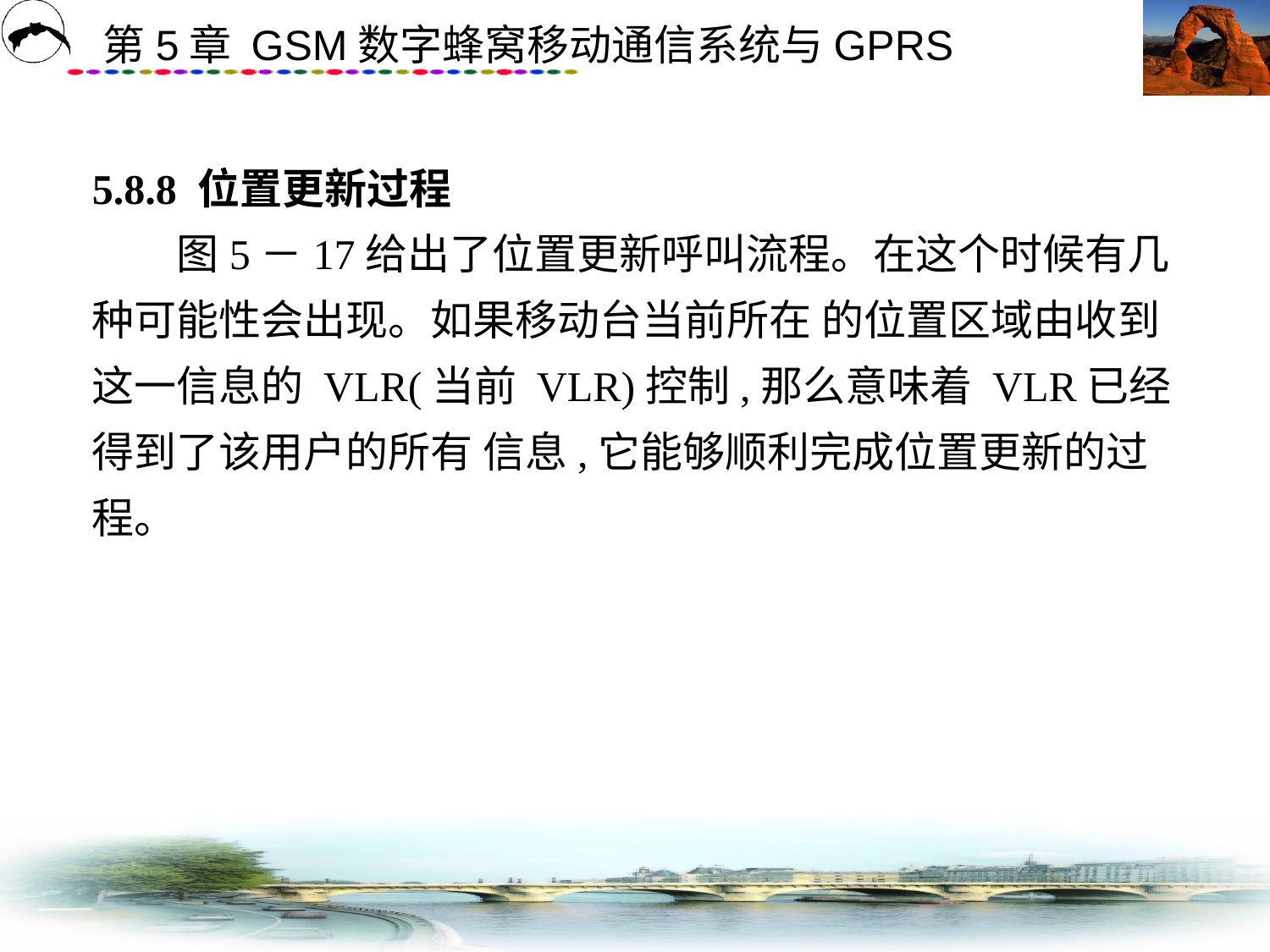

# 5.8.8 位置更新过程 　　图5－17给出了位置更新呼叫流程。在这个时候有几种可能性会出现。如果移动台当前所在 的位置区域由收到这一信息的 VLR(当前 VLR)控制,那么意味着 VLR已经得到了该用户的所有 信息,它能够顺利完成位置更新的过程。